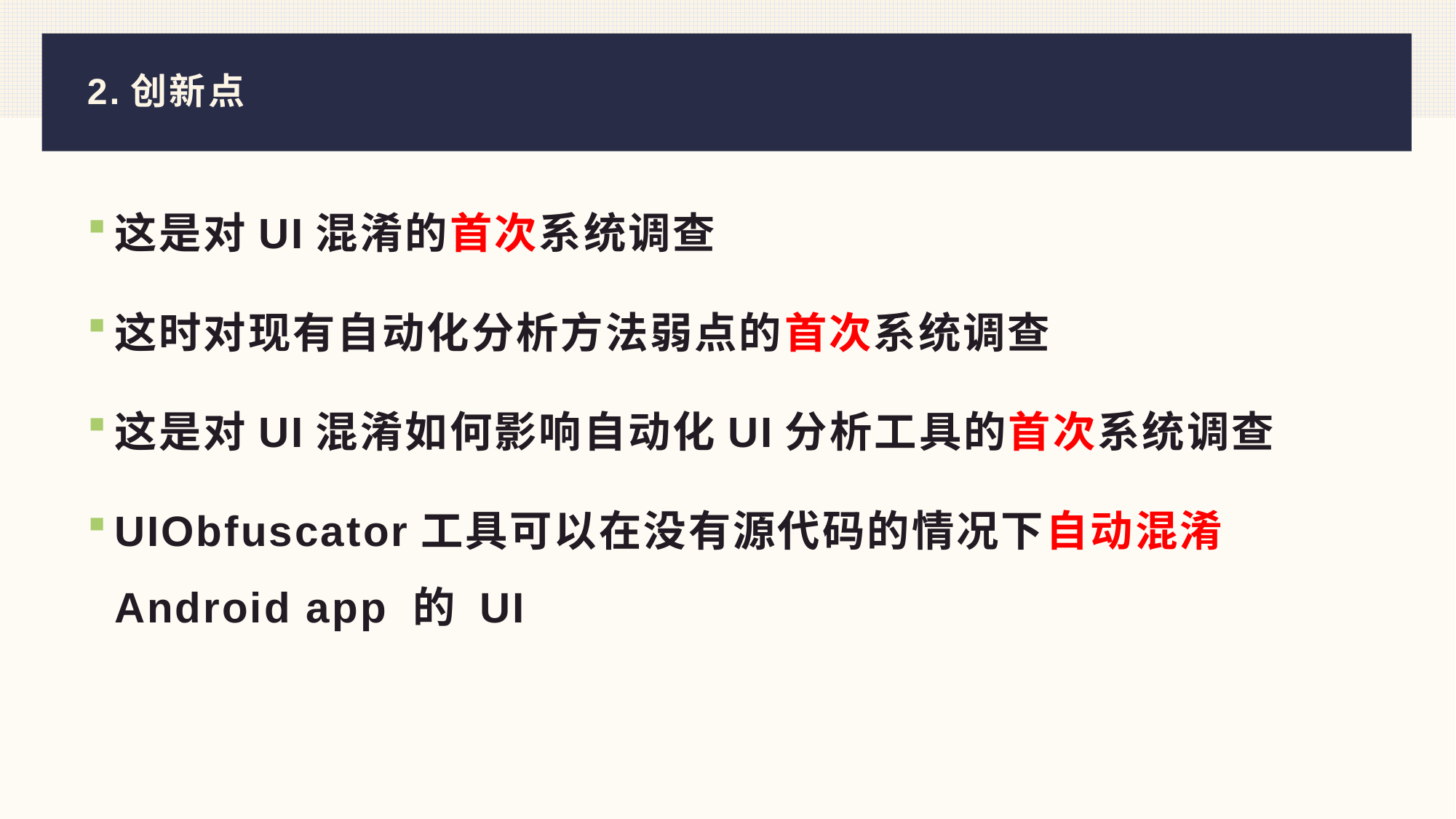

# 2.创新点
这是对UI混淆的首次系统调查
这时对现有自动化分析方法弱点的首次系统调查
这是对UI混淆如何影响自动化UI分析工具的首次系统调查
UIObfuscator工具可以在没有源代码的情况下自动混淆 Android app 的 UI